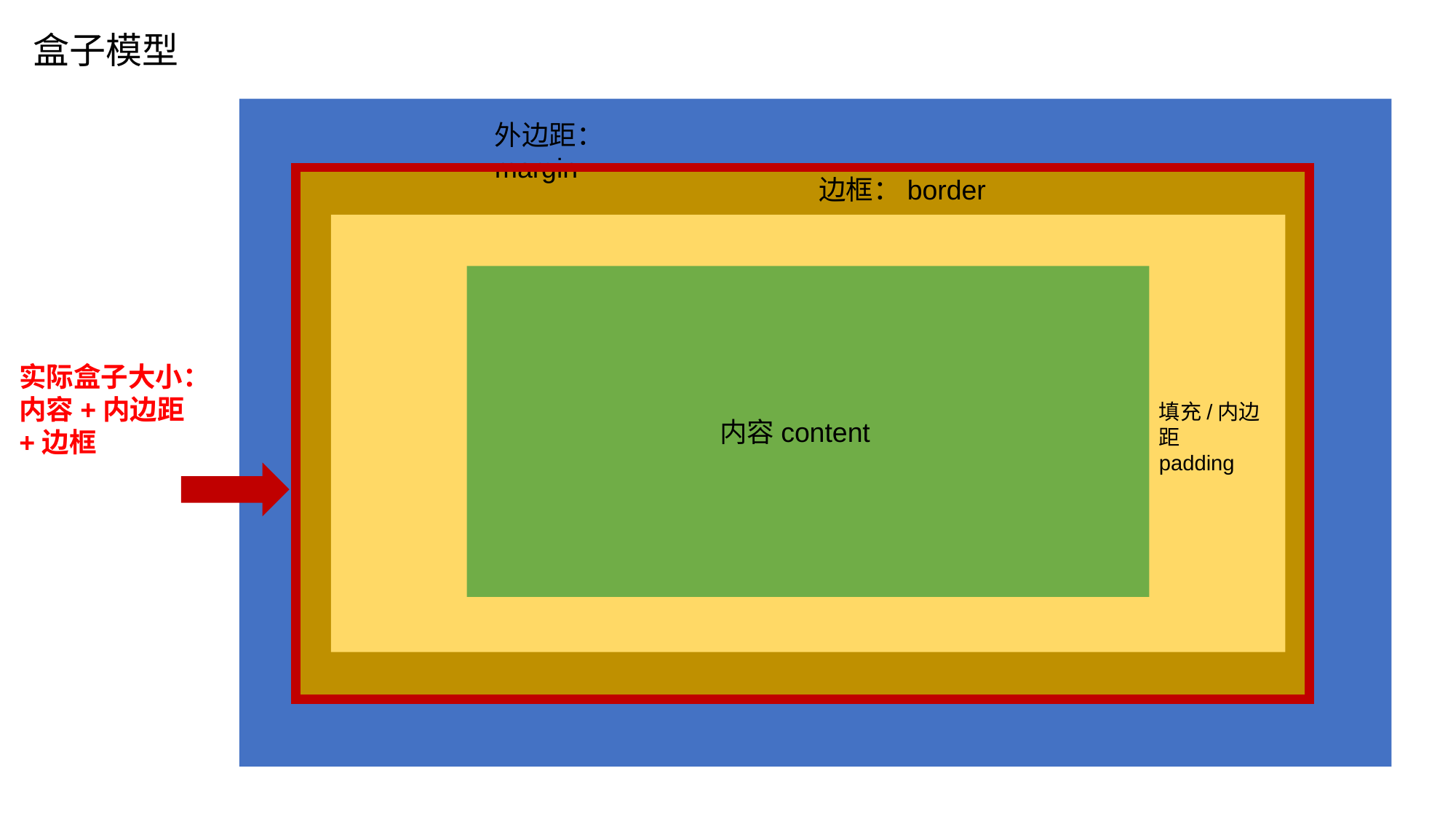

# 盒子模型

外边距：margin
边框：border

实际盒子大小：
内容+内边距+边框
填充/内边距
padding
内容content